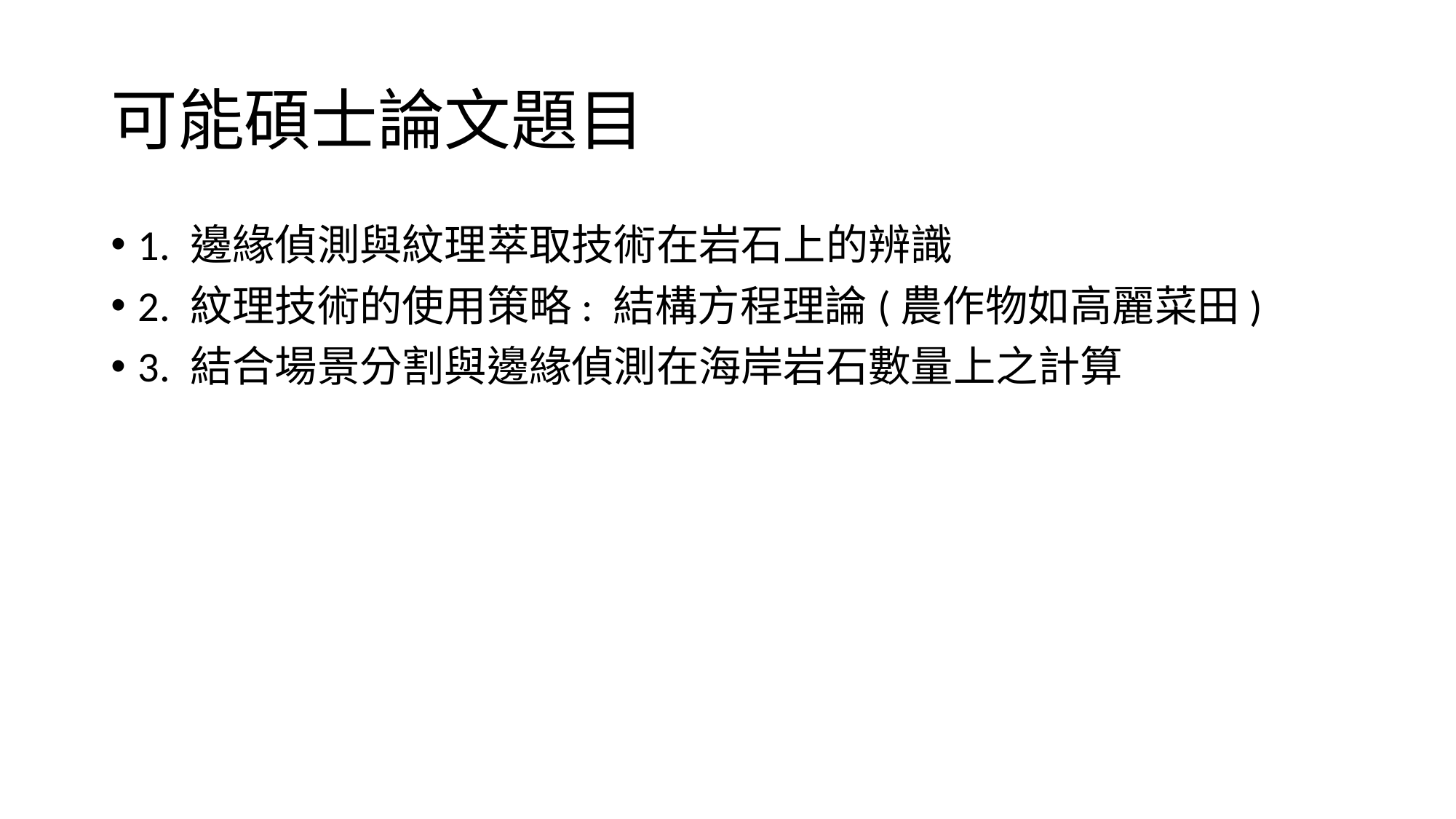

# 可能碩士論文題目
1. 邊緣偵測與紋理萃取技術在岩石上的辨識
2. 紋理技術的使用策略: 結構方程理論(農作物如高麗菜田)
3. 結合場景分割與邊緣偵測在海岸岩石數量上之計算